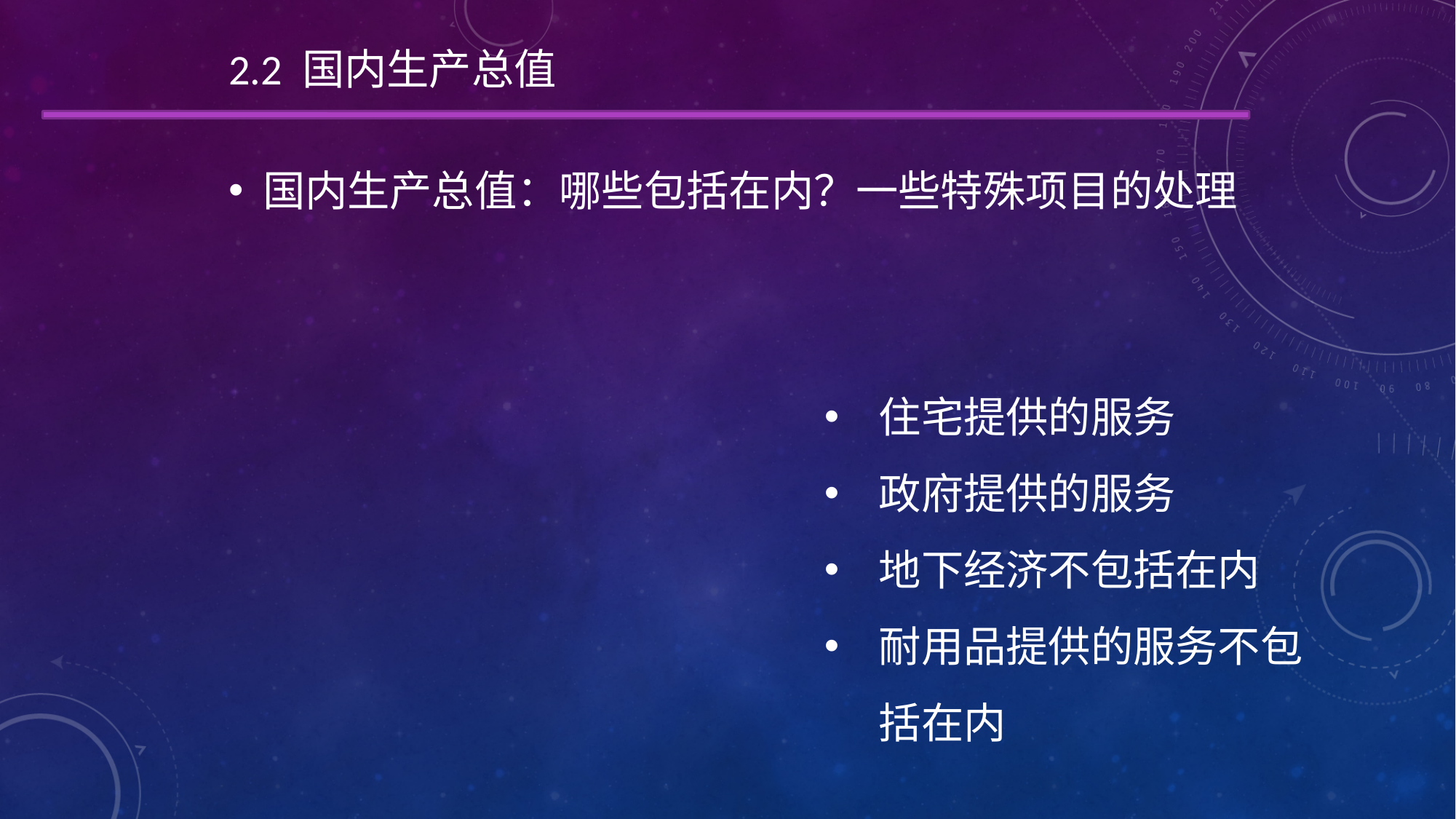

2.2 国内生产总值

国内生产总值：哪些包括在内？一些特殊项目的处理

住宅提供的服务
政府提供的服务
地下经济不包括在内
耐用品提供的服务不包括在内